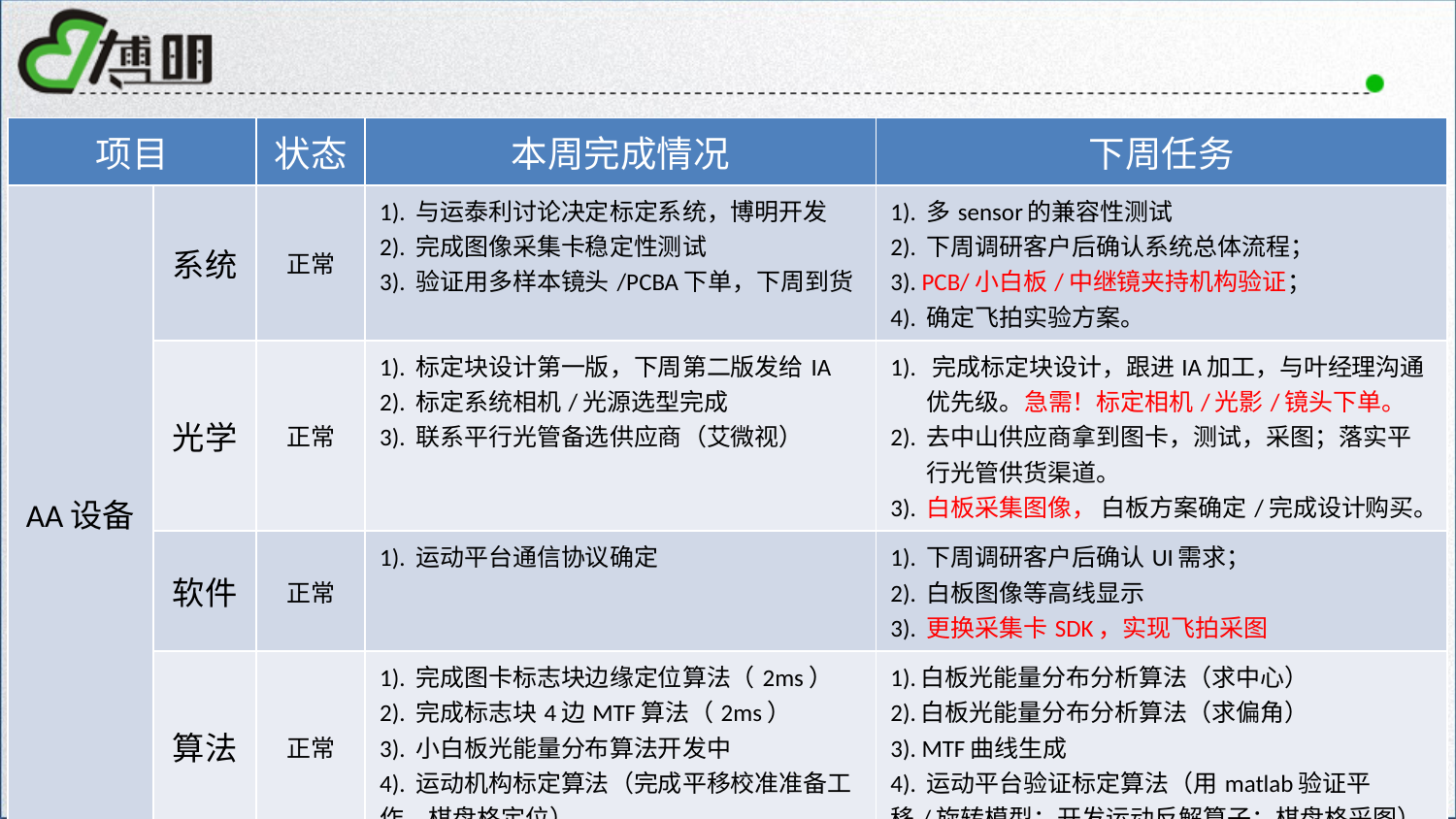

| 项目 |  | 状态 | 本周完成情况 | 下周任务 |
| --- | --- | --- | --- | --- |
| AA设备 | 系统 | 正常 | 1). 与运泰利讨论决定标定系统，博明开发 2). 完成图像采集卡稳定性测试 3). 验证用多样本镜头/PCBA下单，下周到货 | 1). 多sensor的兼容性测试 2). 下周调研客户后确认系统总体流程； 3). PCB/小白板/中继镜夹持机构验证； 4). 确定飞拍实验方案。 |
|  | 光学 | 正常 | 1). 标定块设计第一版，下周第二版发给IA 2). 标定系统相机/光源选型完成 3). 联系平行光管备选供应商（艾微视） | 1). 完成标定块设计，跟进IA加工，与叶经理沟通优先级。急需！标定相机/光影/镜头下单。 2). 去中山供应商拿到图卡，测试，采图；落实平行光管供货渠道。 3). 白板采集图像， 白板方案确定/完成设计购买。 |
|  | 软件 | 正常 | 1). 运动平台通信协议确定 | 1). 下周调研客户后确认UI需求； 2). 白板图像等高线显示 3). 更换采集卡SDK，实现飞拍采图 |
|  | 算法 | 正常 | 1). 完成图卡标志块边缘定位算法（2ms） 2). 完成标志块4边MTF算法（2ms） 3). 小白板光能量分布算法开发中 4). 运动机构标定算法（完成平移校准准备工作，棋盘格定位） | 1).白板光能量分布分析算法（求中心） 2).白板光能量分布分析算法（求偏角） 3). MTF曲线生成 4). 运动平台验证标定算法（用matlab验证平移/旋转模型；开发运动反解算子；棋盘格采图） |